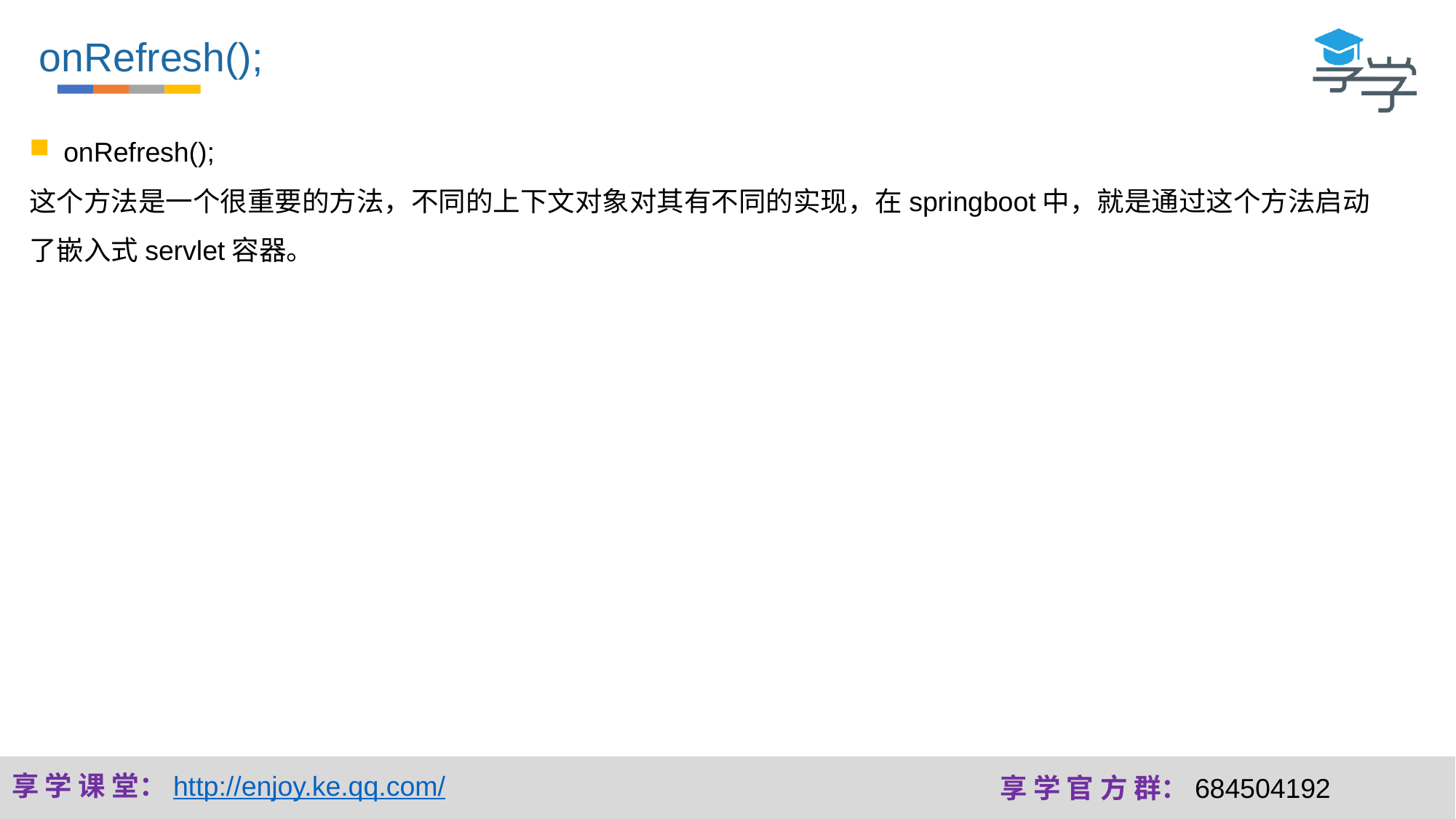

onRefresh();

onRefresh();
这个方法是一个很重要的方法，不同的上下文对象对其有不同的实现，在springboot中，就是通过这个方法启动了嵌入式servlet容器。